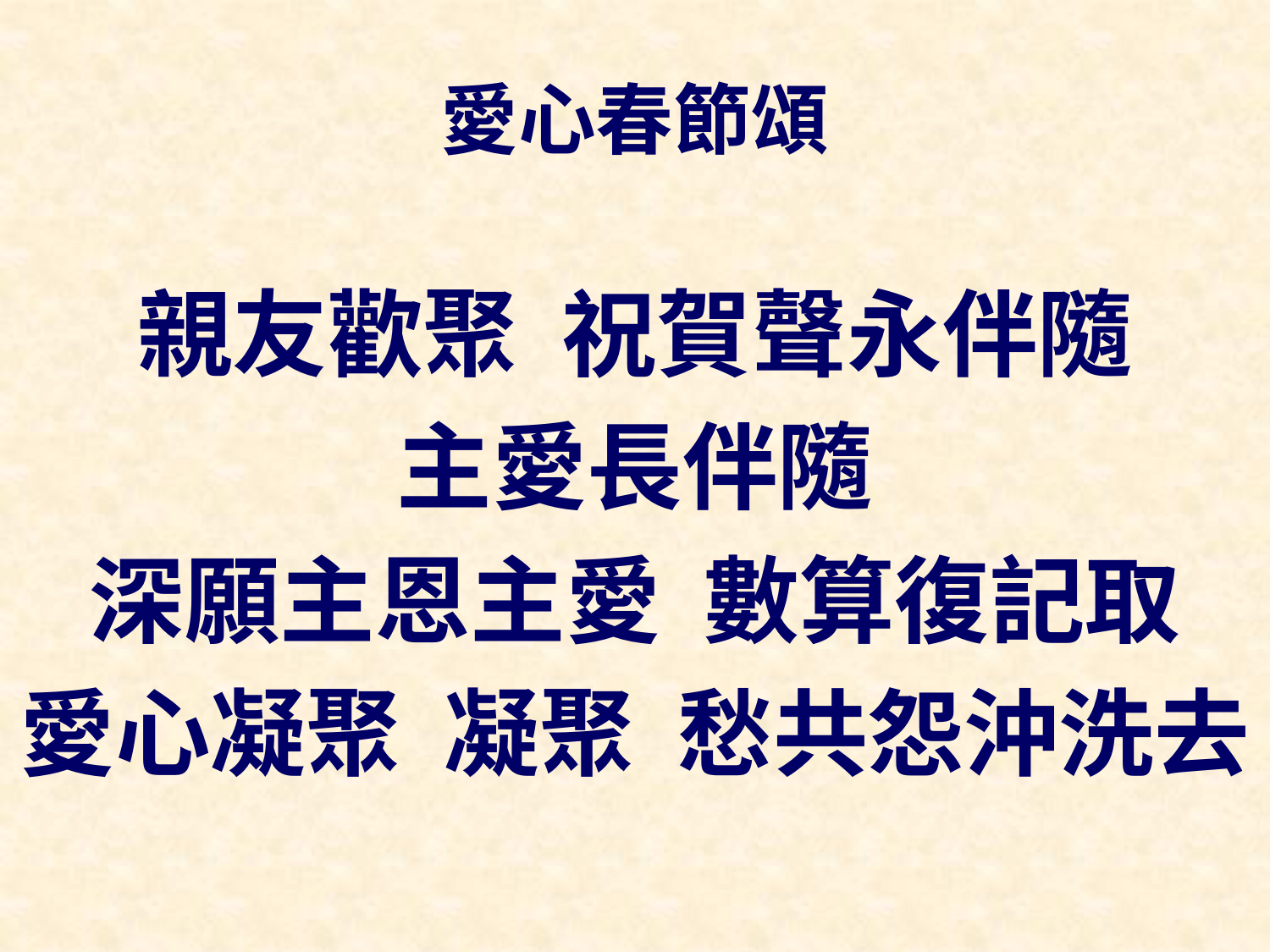

# 愛心春節頌
親友歡聚  祝賀聲永伴隨
主愛長伴隨
深願主恩主愛  數算復記取
愛心凝聚  凝聚  愁共怨沖洗去